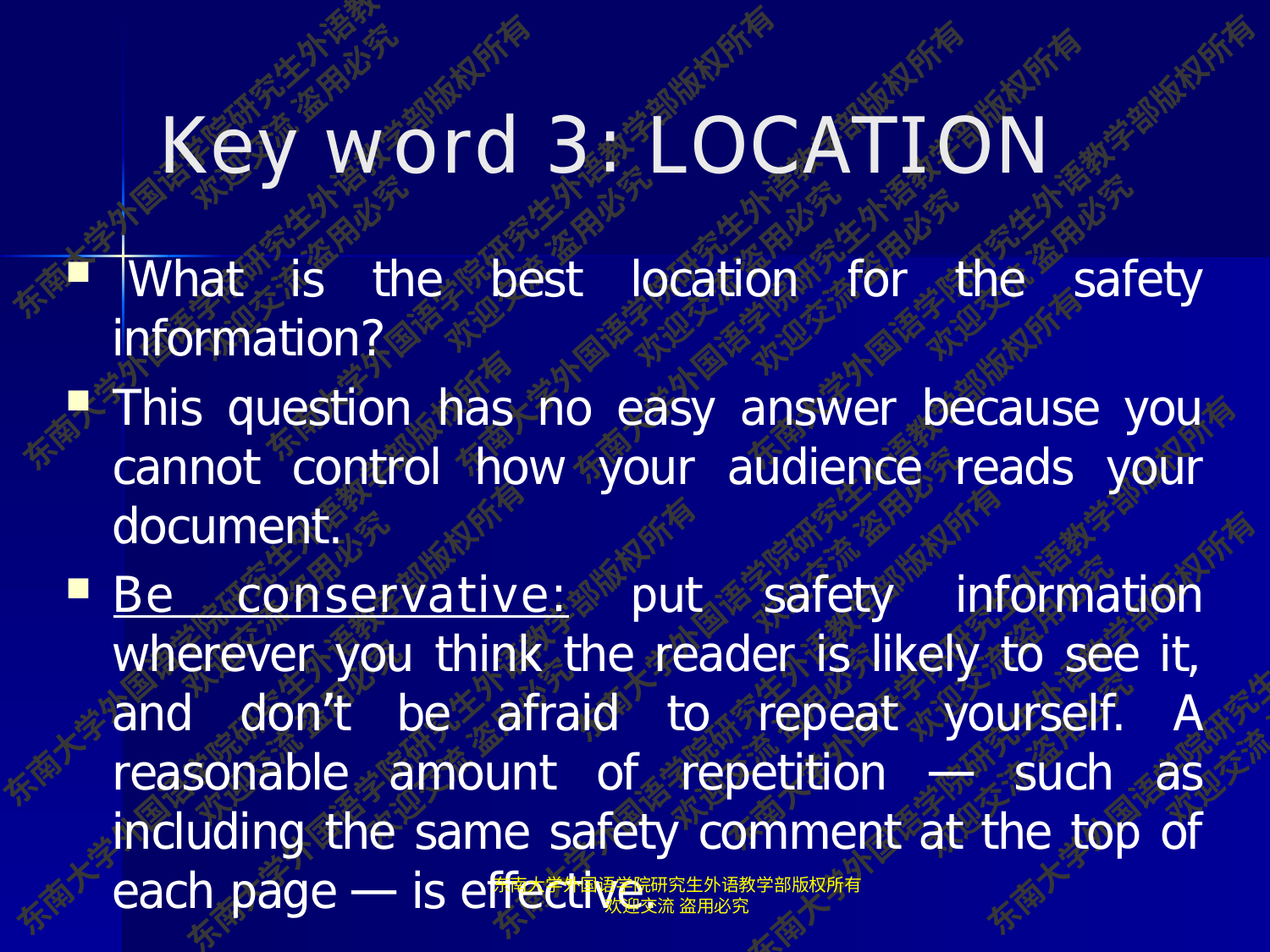

# Key word 3: LOCATION
 What is the best location for the safety information?
This question has no easy answer because you cannot control how your audience reads your document.
Be conservative: put safety information wherever you think the reader is likely to see it, and don’t be afraid to repeat yourself. A reasonable amount of repetition — such as including the same safety comment at the top of each page — is effective.

东南大学外国语学院研究生外语教学部版权所有 欢迎交流 盗用必究